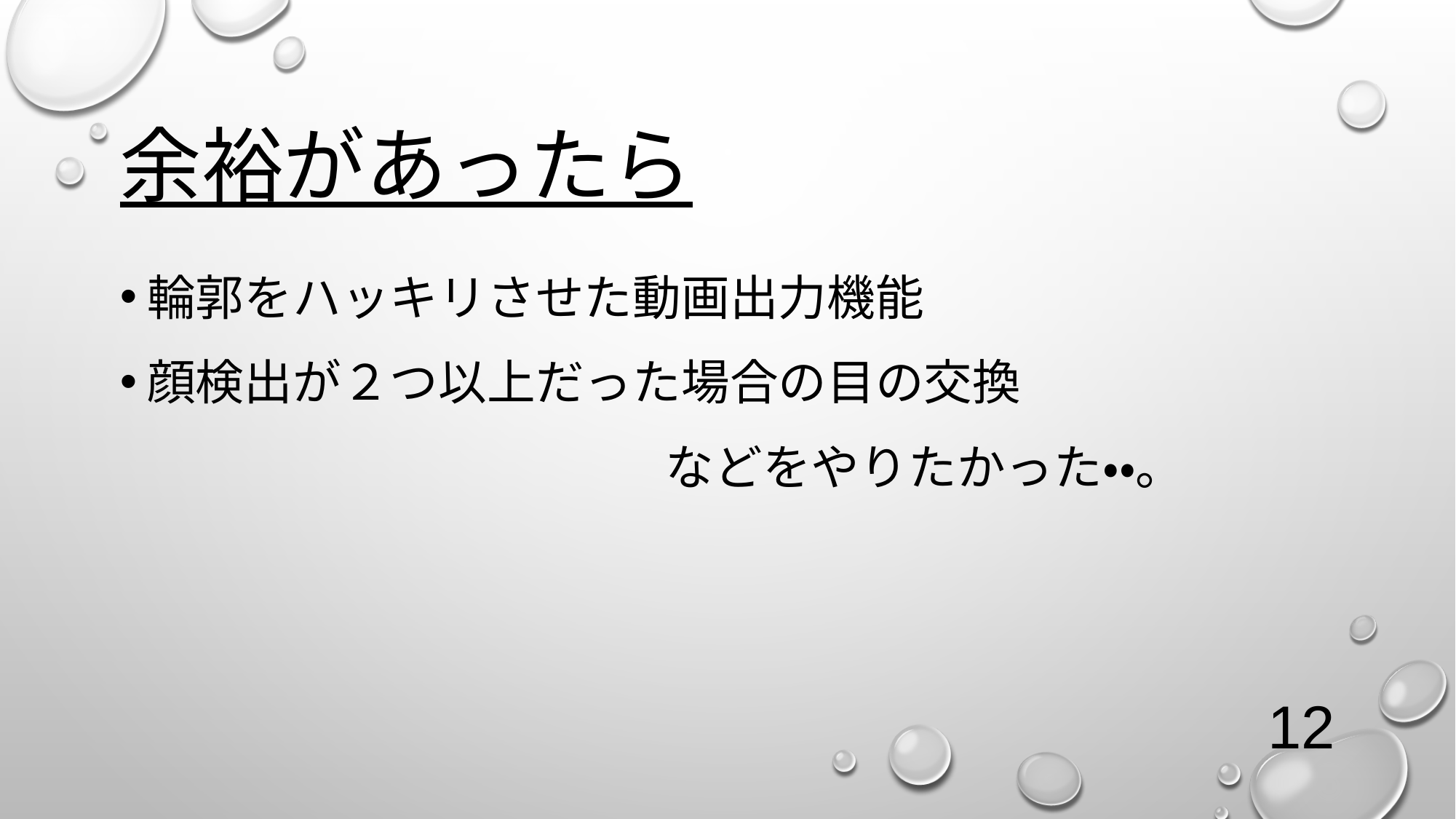

# 余裕があったら
輪郭をハッキリさせた動画出力機能
顔検出が２つ以上だった場合の目の交換
					などをやりたかった・・。

12